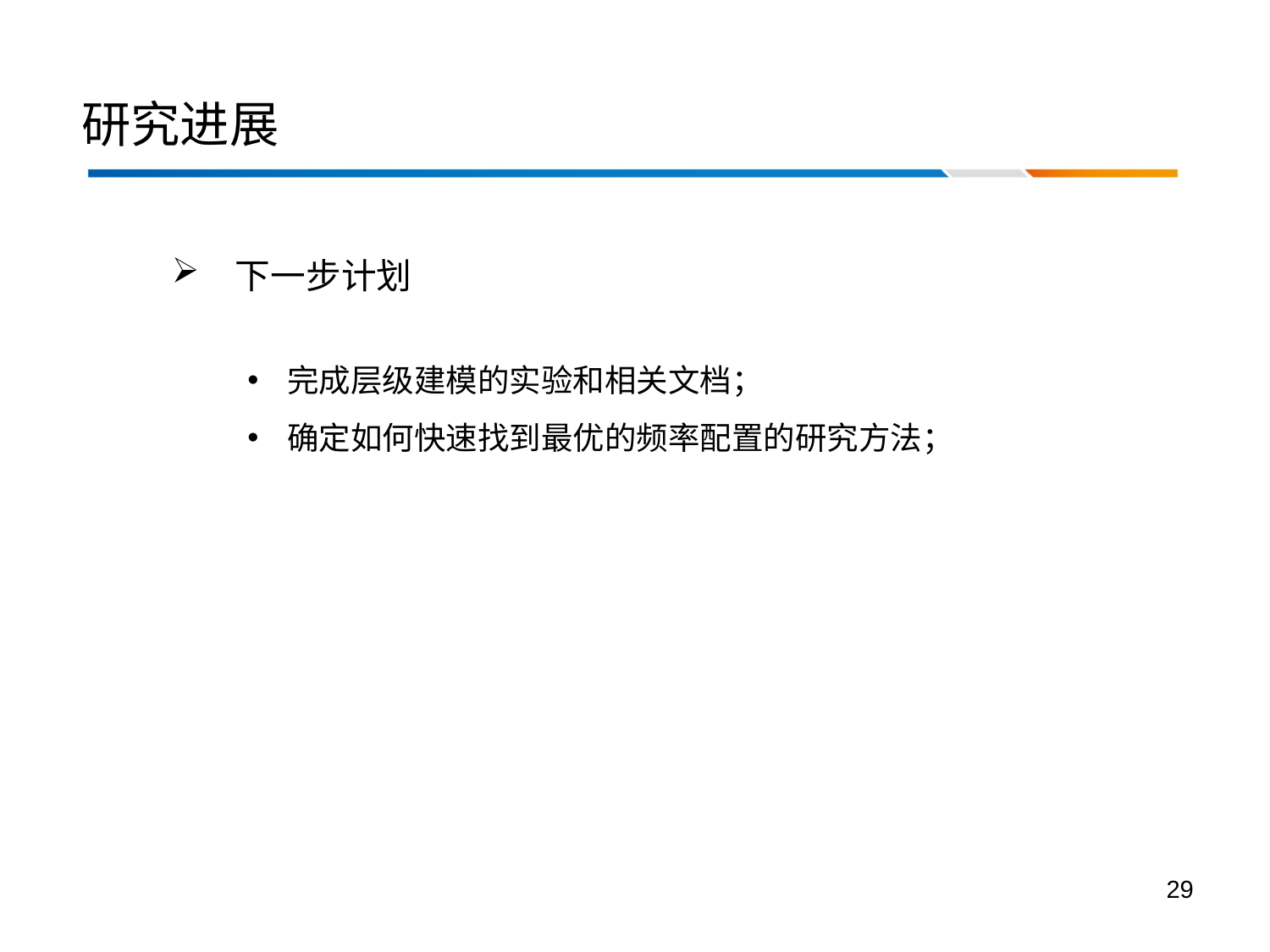

# 研究进展
下一步计划
完成层级建模的实验和相关文档；
确定如何快速找到最优的频率配置的研究方法；
29